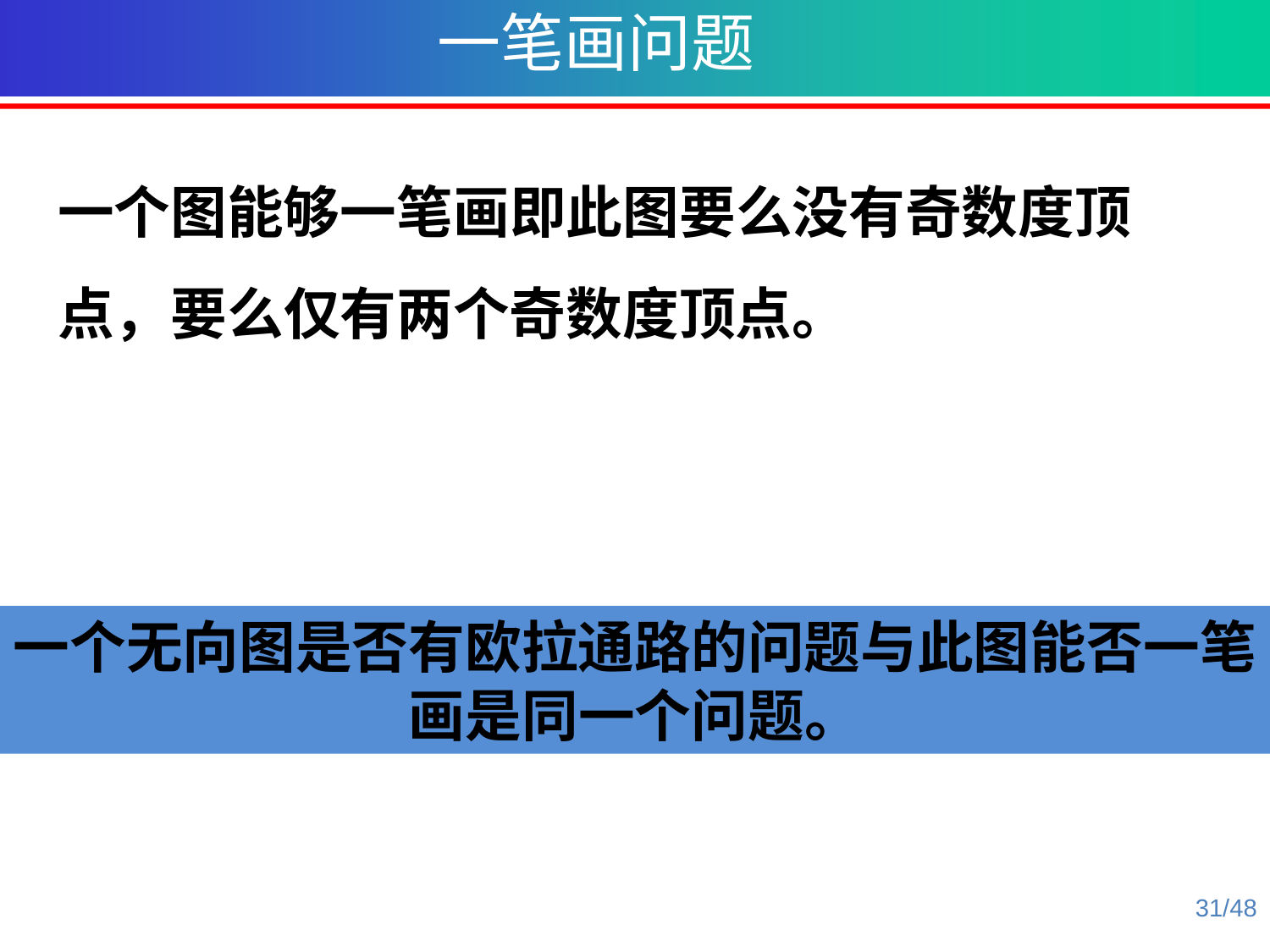

一笔画问题
一个图能够一笔画即此图要么没有奇数度顶点，要么仅有两个奇数度顶点。
一个无向图是否有欧拉通路的问题与此图能否一笔画是同一个问题。
31/48